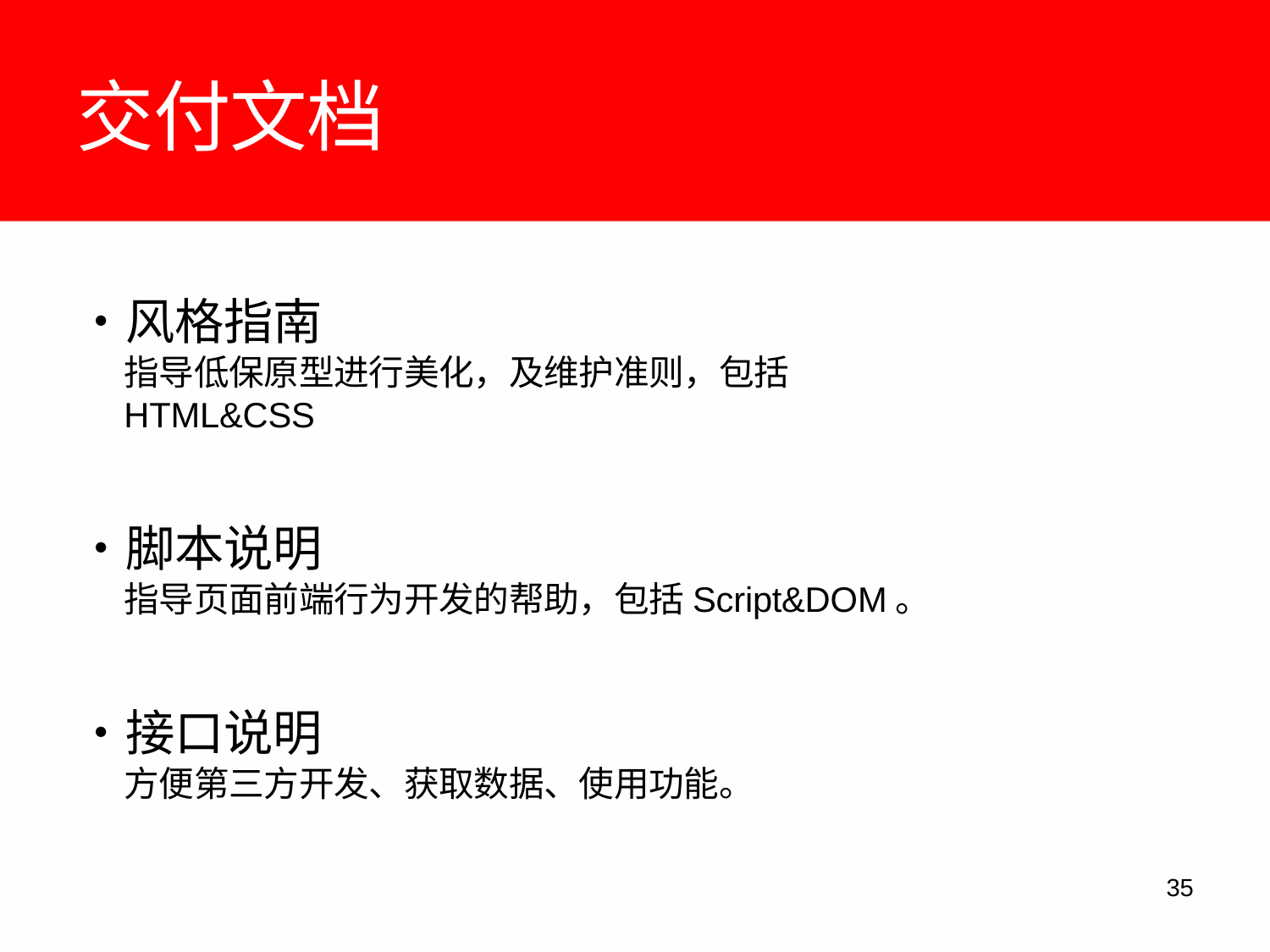

# 交付文档
•	风格指南
指导低保原型进行美化，及维护准则，包括HTML&CSS

•	脚本说明
指导页面前端行为开发的帮助，包括Script&DOM。

•	接口说明
方便第三方开发、获取数据、使用功能。
35